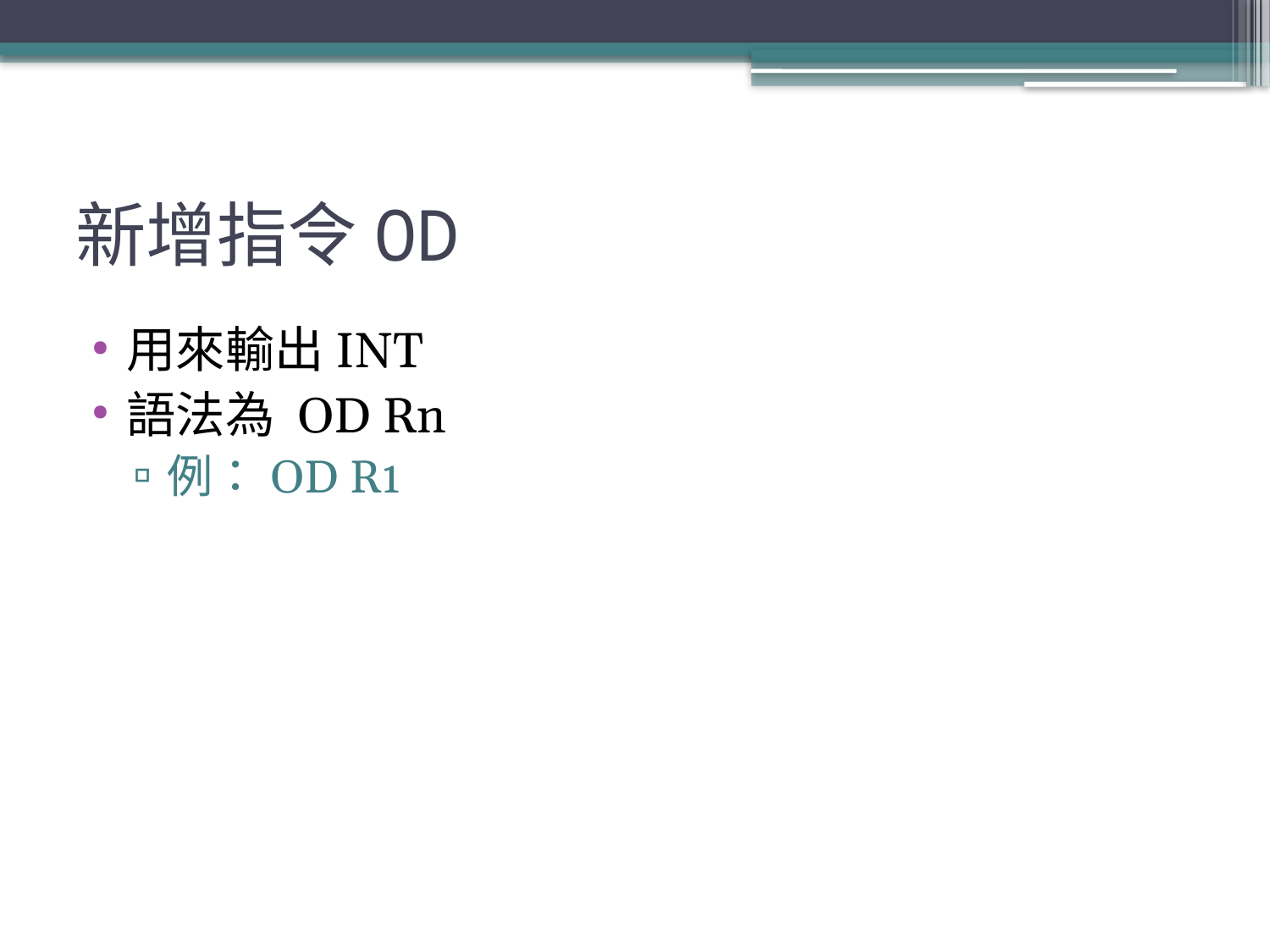

# 新增指令OD
用來輸出INT
語法為 OD Rn
例：OD R1